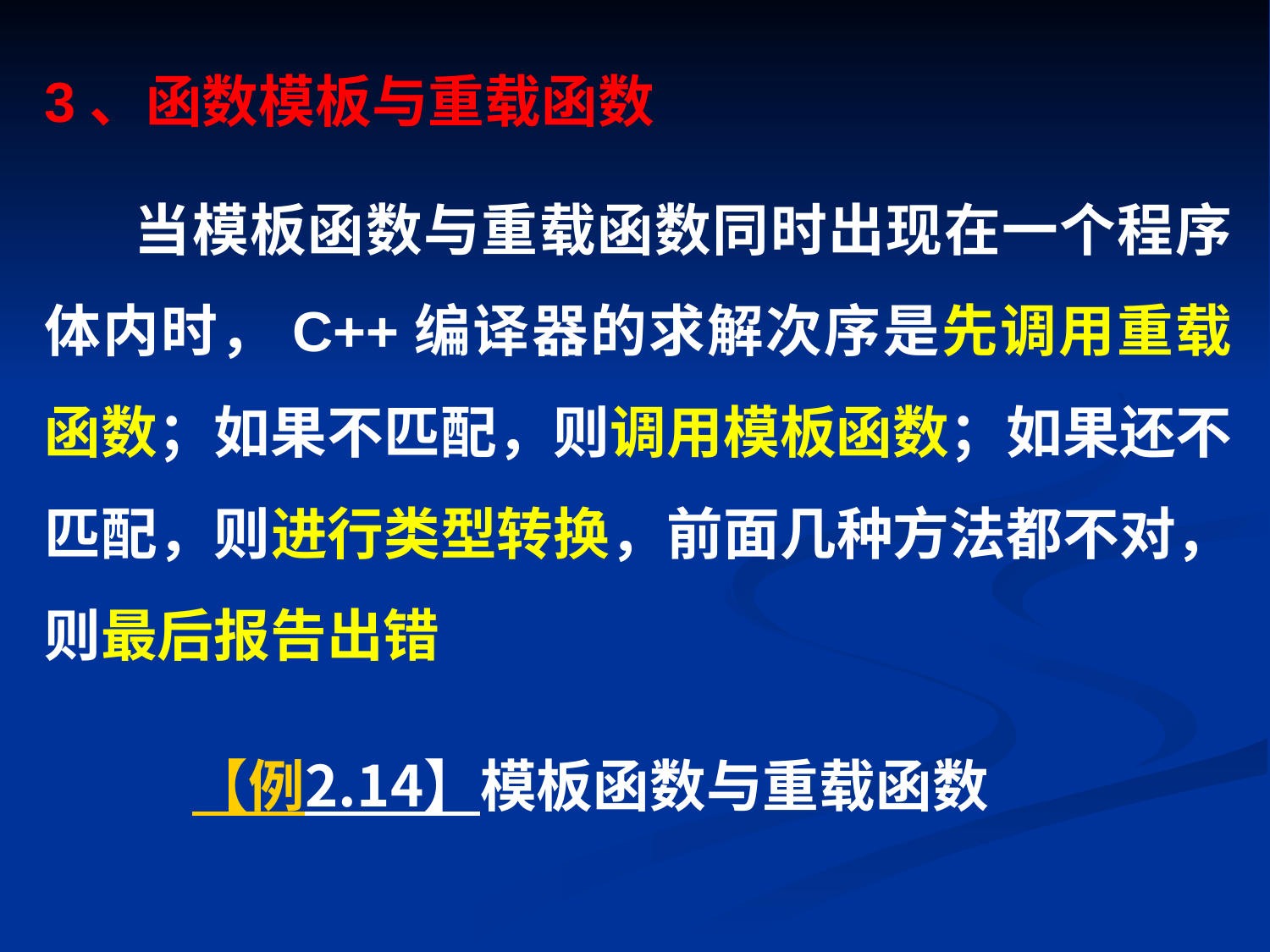

3、函数模板与重载函数
当模板函数与重载函数同时出现在一个程序体内时，C++编译器的求解次序是先调用重载函数；如果不匹配，则调用模板函数；如果还不匹配，则进行类型转换，前面几种方法都不对，则最后报告出错
【例2.14】模板函数与重载函数